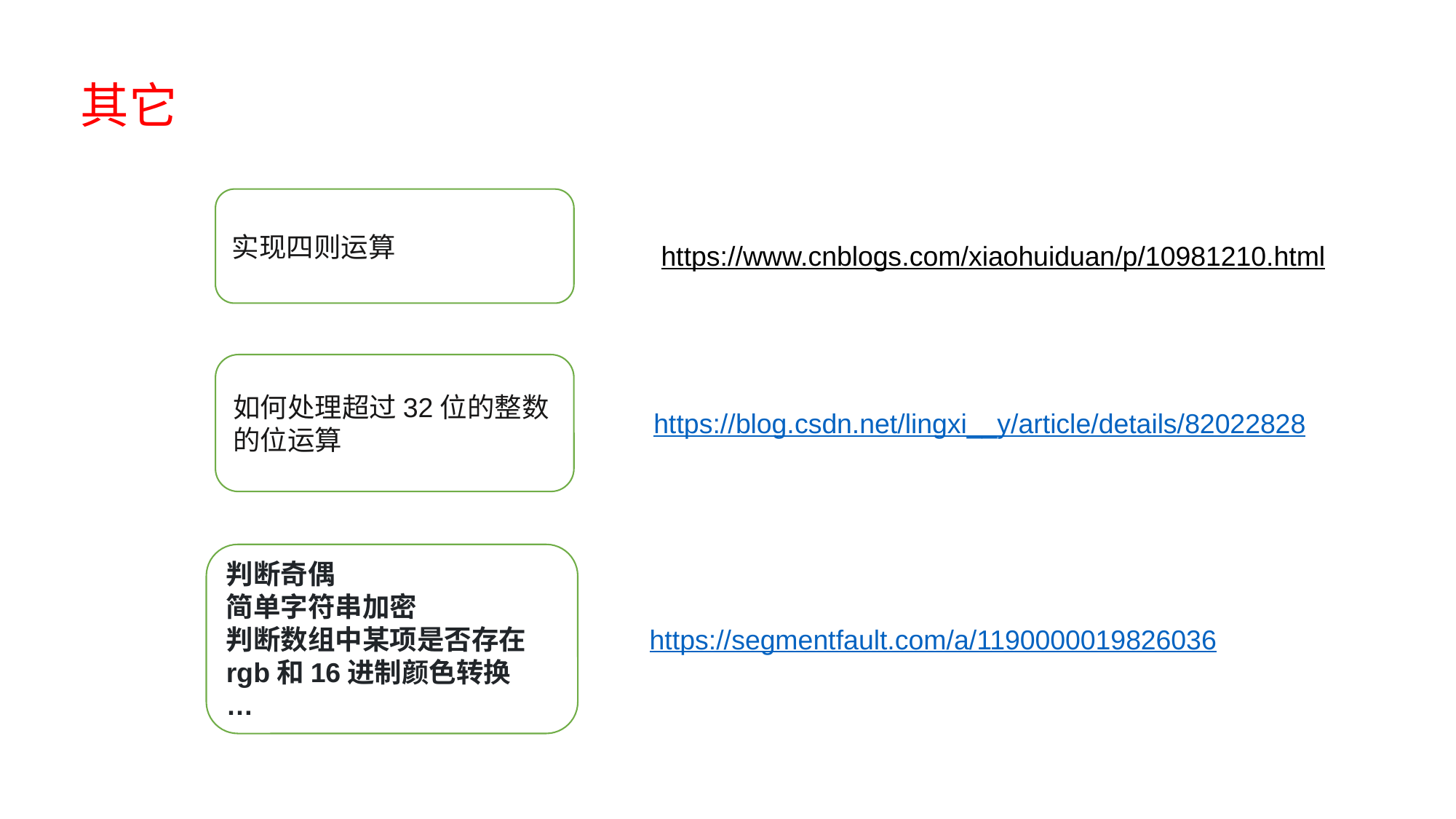

# 其它
实现四则运算
https://www.cnblogs.com/xiaohuiduan/p/10981210.html
如何处理超过32位的整数的位运算
https://blog.csdn.net/lingxi__y/article/details/82022828
判断奇偶
简单字符串加密
判断数组中某项是否存在
rgb和16进制颜色转换
…
https://segmentfault.com/a/1190000019826036